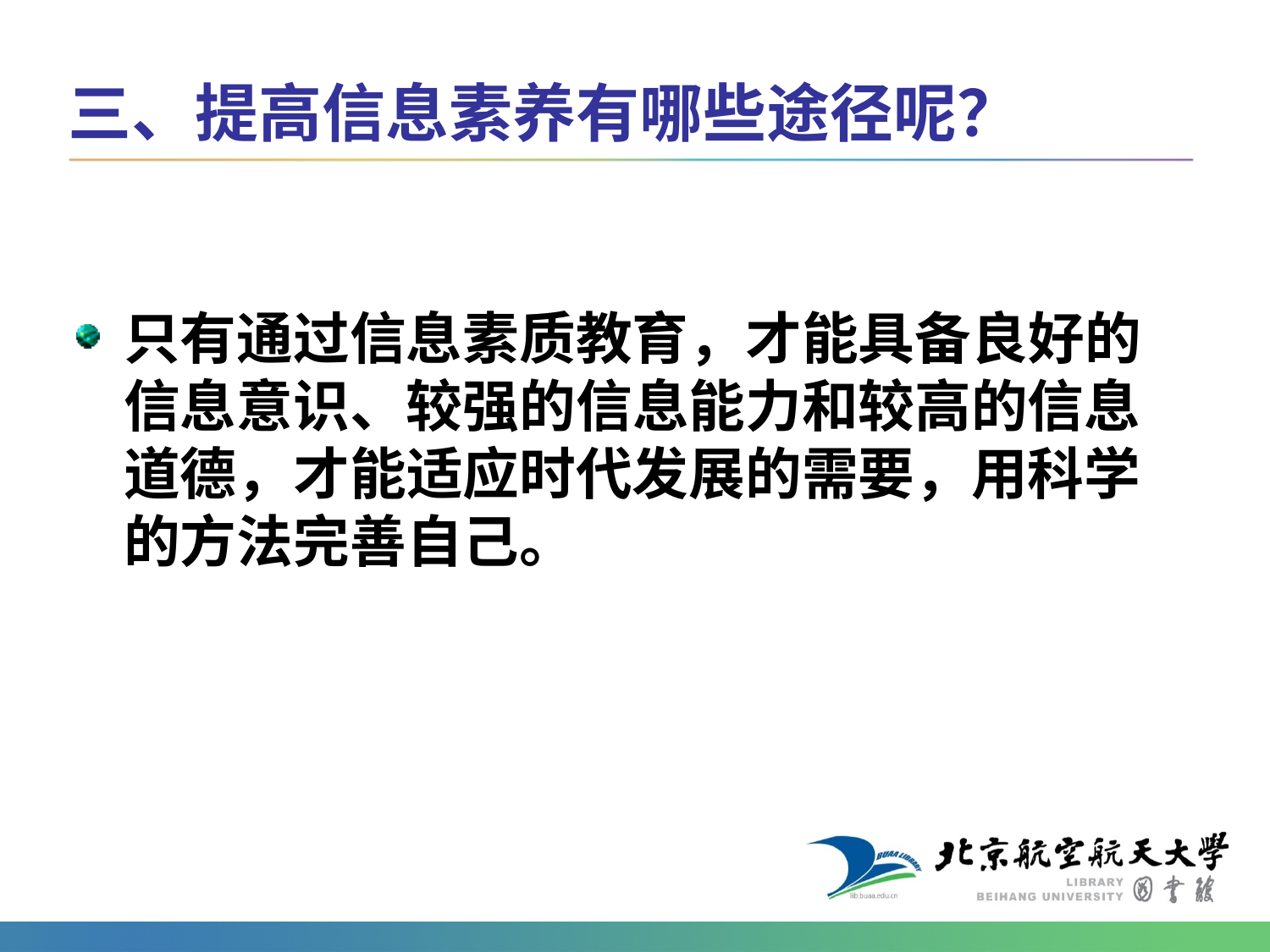

# 三、提高信息素养有哪些途径呢？
只有通过信息素质教育，才能具备良好的信息意识、较强的信息能力和较高的信息道德，才能适应时代发展的需要，用科学的方法完善自己。